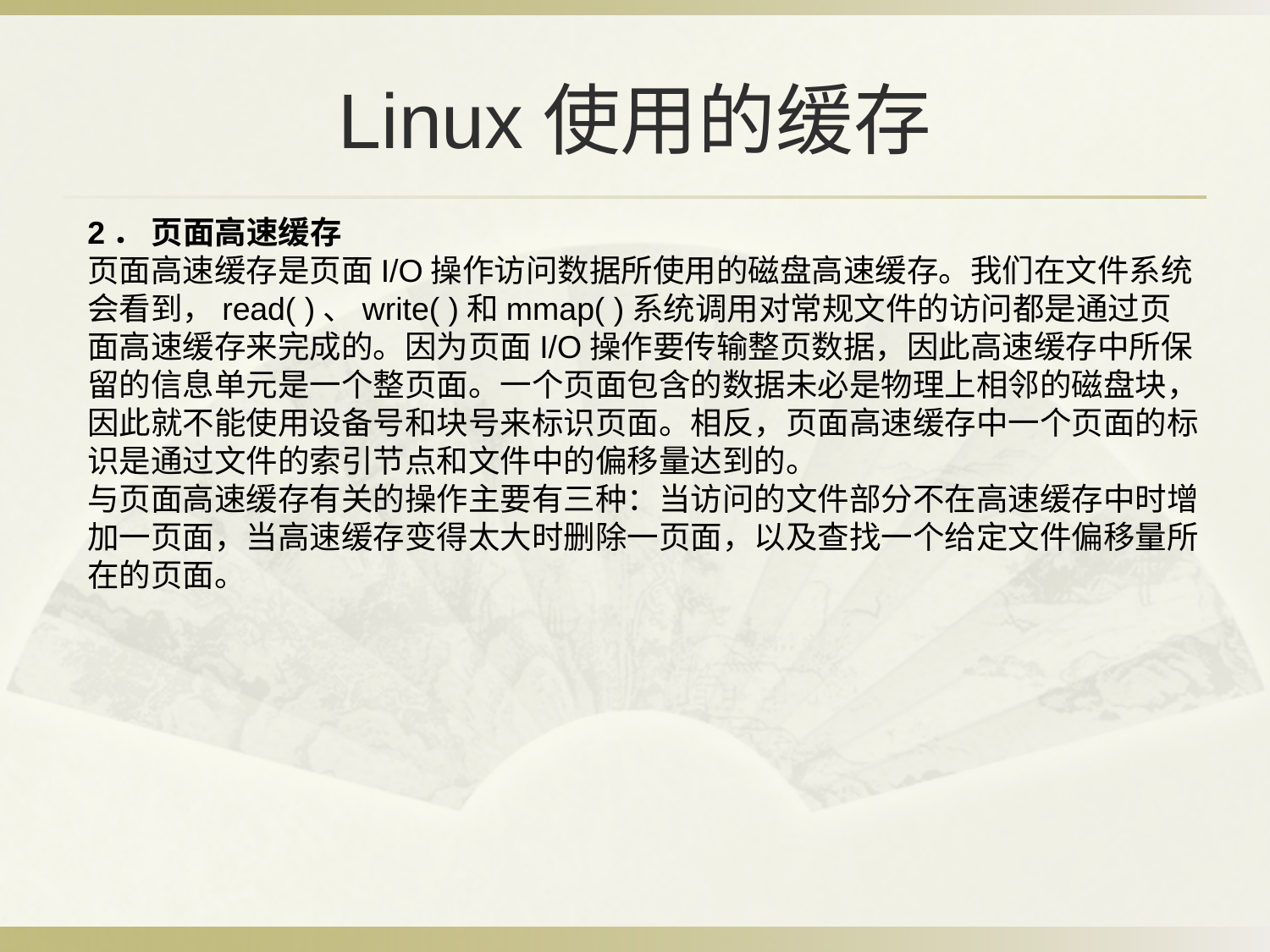

BBAAD9C20180234D78810CEA56E0B6D0E2B9B20918E83B70A6D98F34B1082BBC3B4CB53861613B0222C92008C846A8EC6DF921DA91D02BB11B4DC25E387E20DC24F5093D372C66F764BF29976F2244E727F1E0367CA8D314A8D6A1982F006CC8D8F62991BE0
# Linux使用的缓存
2． 页面高速缓存
页面高速缓存是页面I/O操作访问数据所使用的磁盘高速缓存。我们在文件系统会看到，read( )、write( )和mmap( )系统调用对常规文件的访问都是通过页面高速缓存来完成的。因为页面I/O操作要传输整页数据，因此高速缓存中所保留的信息单元是一个整页面。一个页面包含的数据未必是物理上相邻的磁盘块，因此就不能使用设备号和块号来标识页面。相反，页面高速缓存中一个页面的标识是通过文件的索引节点和文件中的偏移量达到的。
与页面高速缓存有关的操作主要有三种：当访问的文件部分不在高速缓存中时增加一页面，当高速缓存变得太大时删除一页面，以及查找一个给定文件偏移量所在的页面。